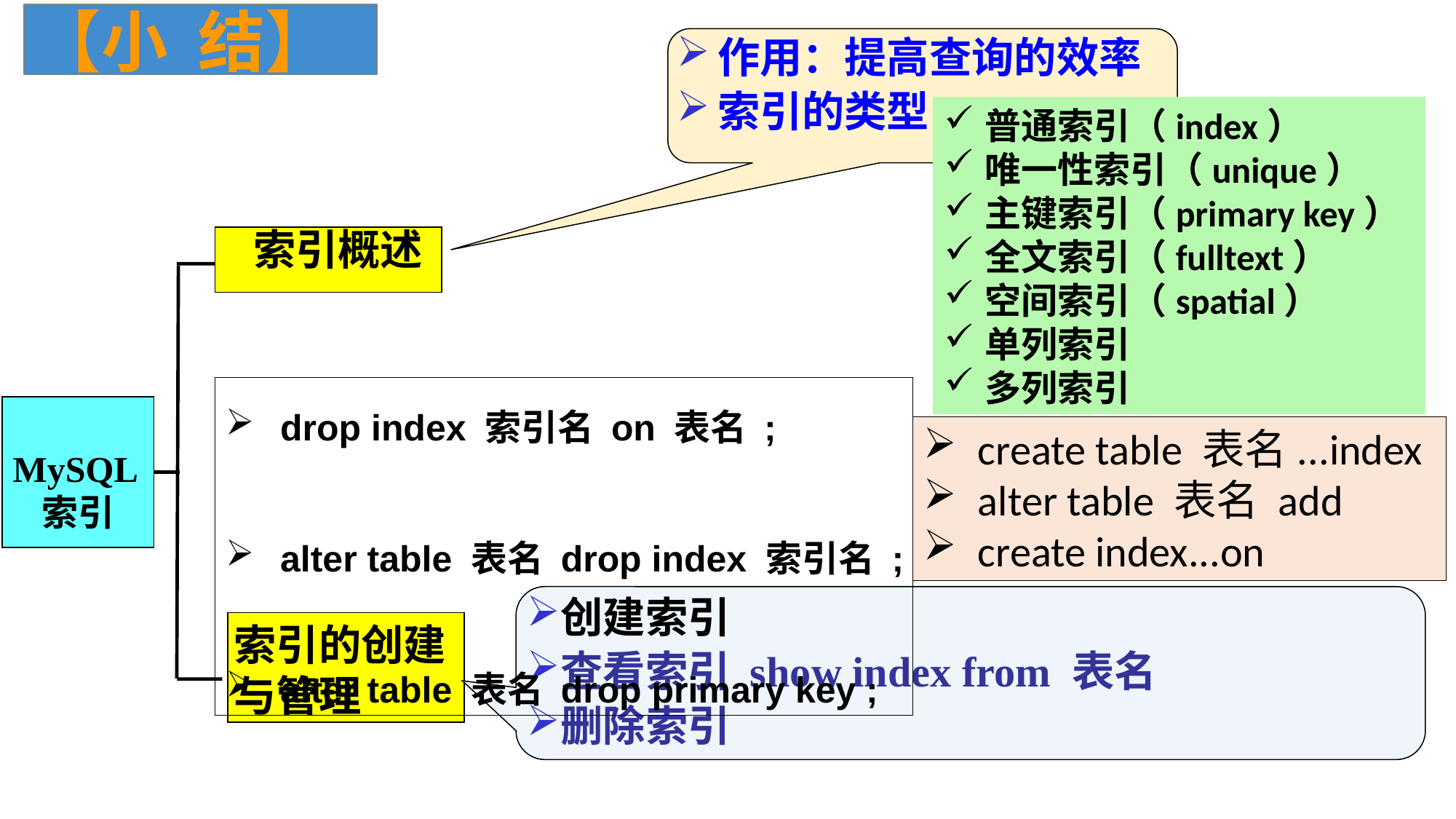

【小  结】
作用：提高查询的效率
索引的类型

 索引概述

MySQL索引

创建索引
查看索引 show index from 表名
删除索引
索引的创建与管理

普通索引（index）
唯一性索引（unique）
主键索引（primary key）
全文索引（fulltext）
空间索引（spatial）
单列索引
多列索引
drop index 索引名 on 表名 ;
alter table 表名 drop index 索引名 ;
alter table 表名 drop primary key ;
create table 表名...index
alter table 表名 add
create index...on